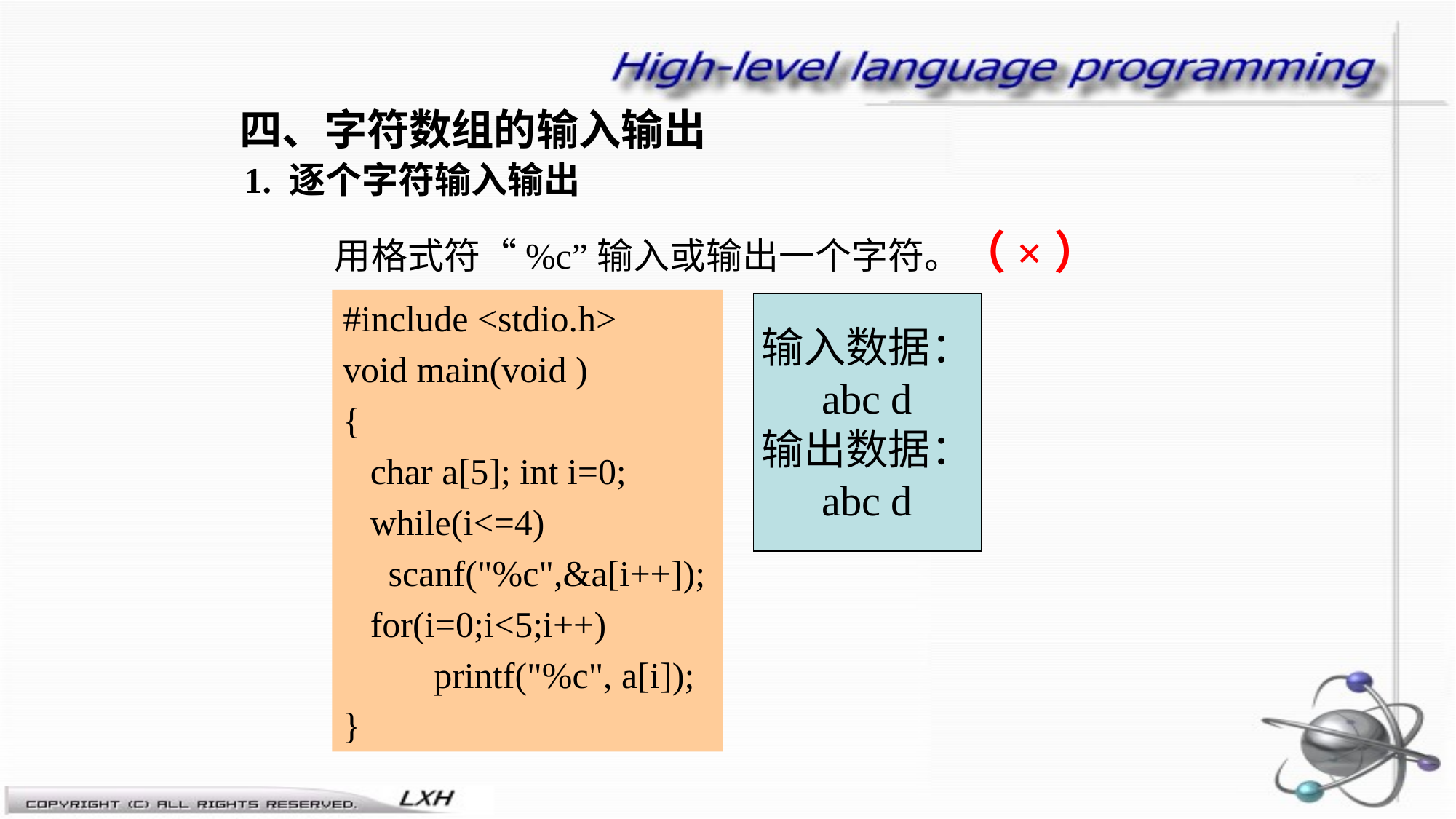

四、字符数组的输入输出
1. 逐个字符输入输出
          用格式符“%c”输入或输出一个字符。（×）

#include <stdio.h>
void main(void )
{
   char a[5]; int i=0;
   while(i<=4)
     scanf("%c",&a[i++]);
   for(i=0;i<5;i++)
          printf("%c", a[i]);
}
输入数据：
abc d
输出数据：
abc d